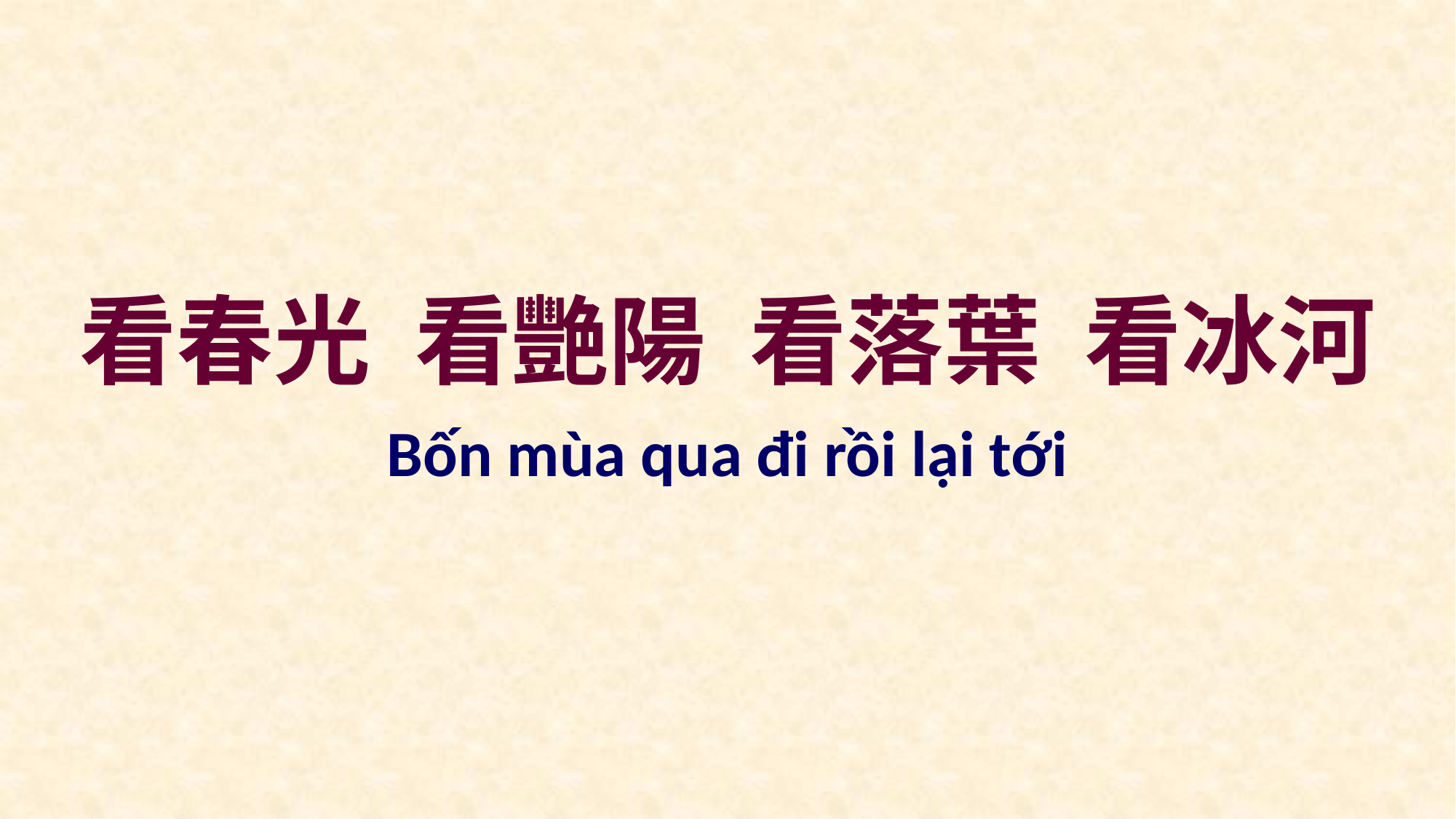

看春光  看艷陽  看落葉  看冰河
Bốn mùa qua đi rồi lại tới